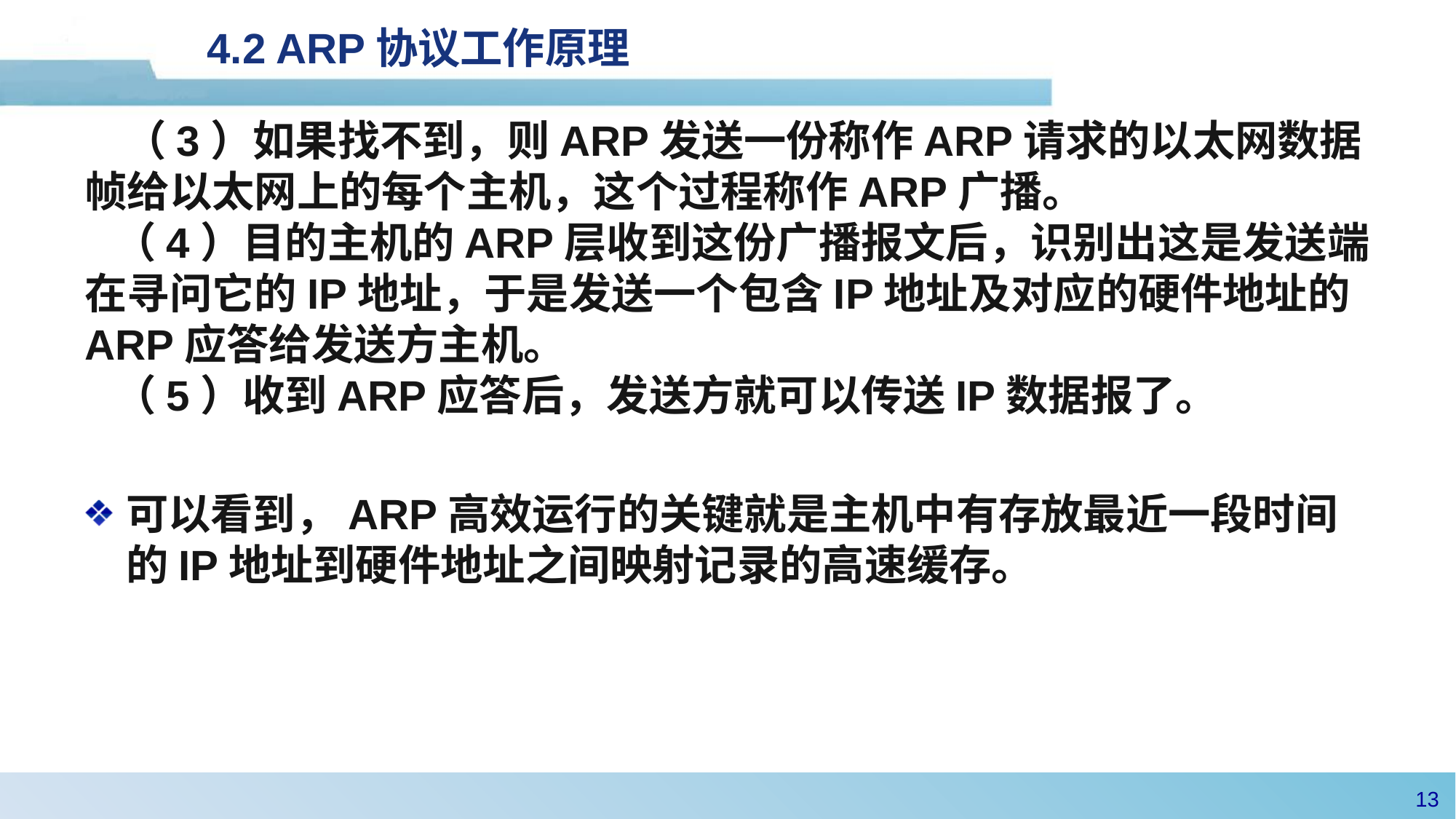

4.2 ARP协议工作原理
   （3）如果找不到，则ARP发送一份称作ARP请求的以太网数据帧给以太网上的每个主机，这个过程称作ARP广播。
   （4）目的主机的ARP层收到这份广播报文后，识别出这是发送端在寻问它的IP地址，于是发送一个包含IP地址及对应的硬件地址的ARP应答给发送方主机。
   （5）收到ARP应答后，发送方就可以传送IP数据报了。

可以看到，ARP高效运行的关键就是主机中有存放最近一段时间的IP地址到硬件地址之间映射记录的高速缓存。
13